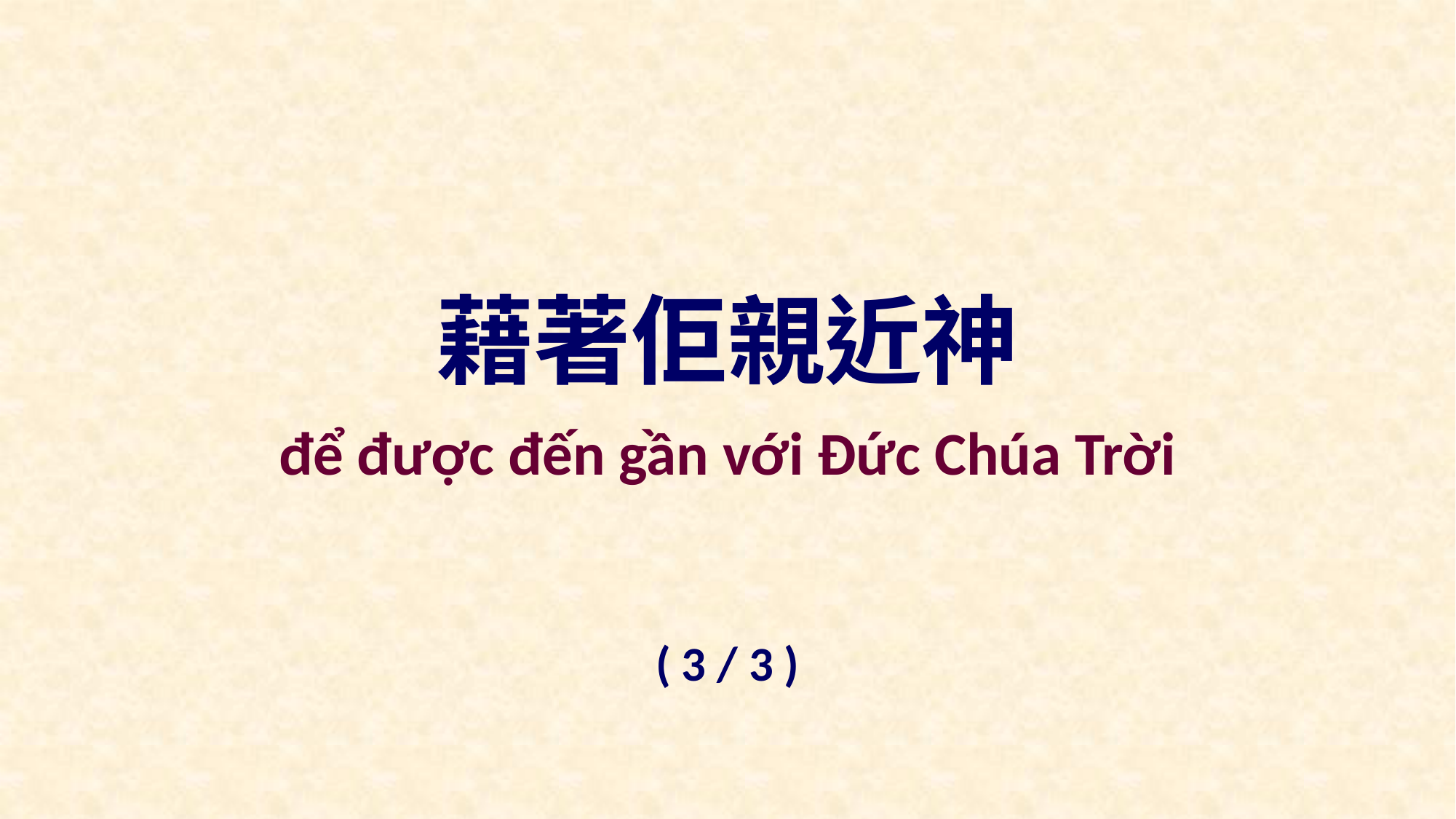

藉著佢親近神
để được đến gần với Đức Chúa Trời
( 3 / 3 )